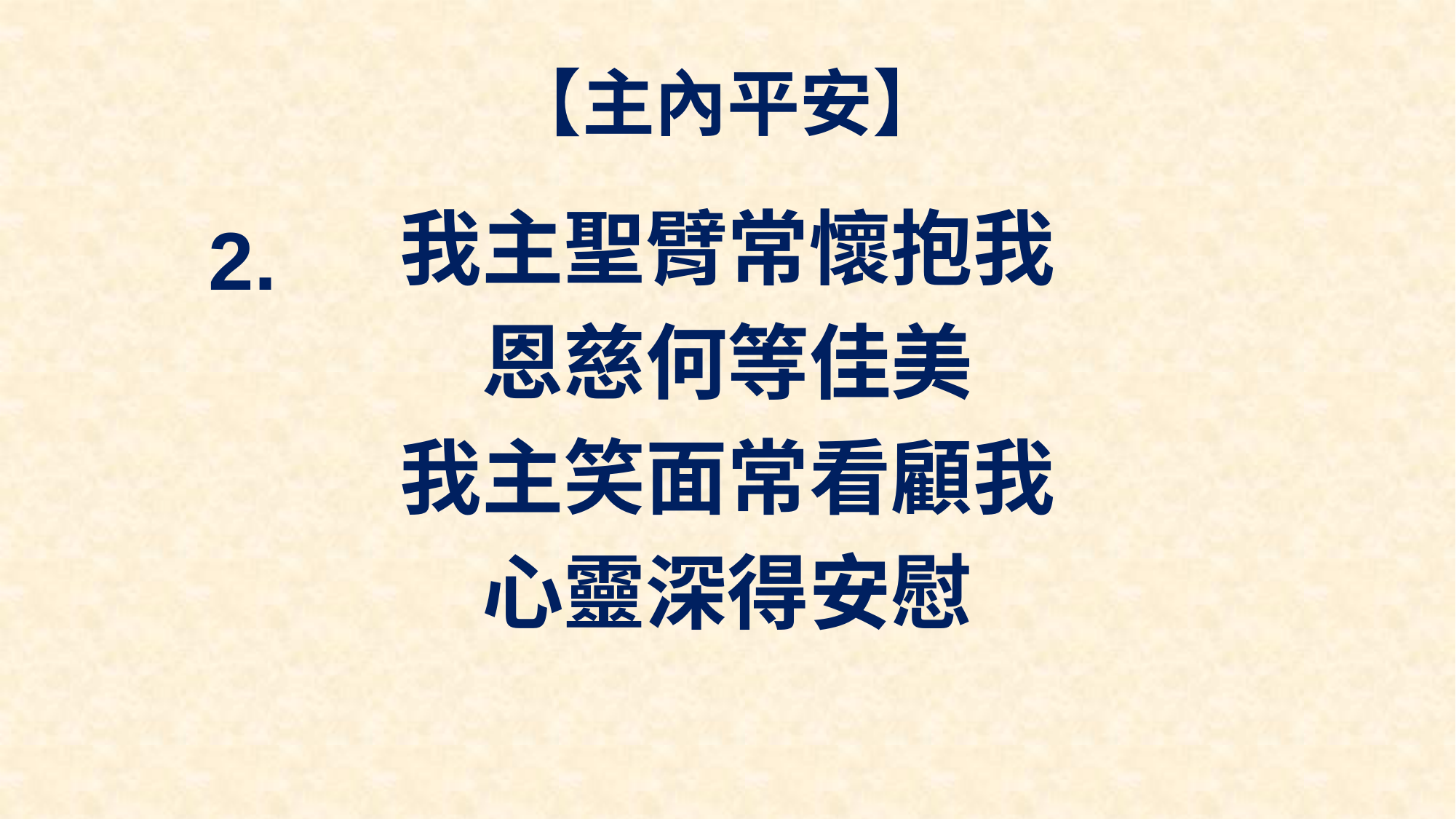

# 【主內平安】
我主聖臂常懷抱我
恩慈何等佳美
我主笑面常看顧我
心靈深得安慰
2.